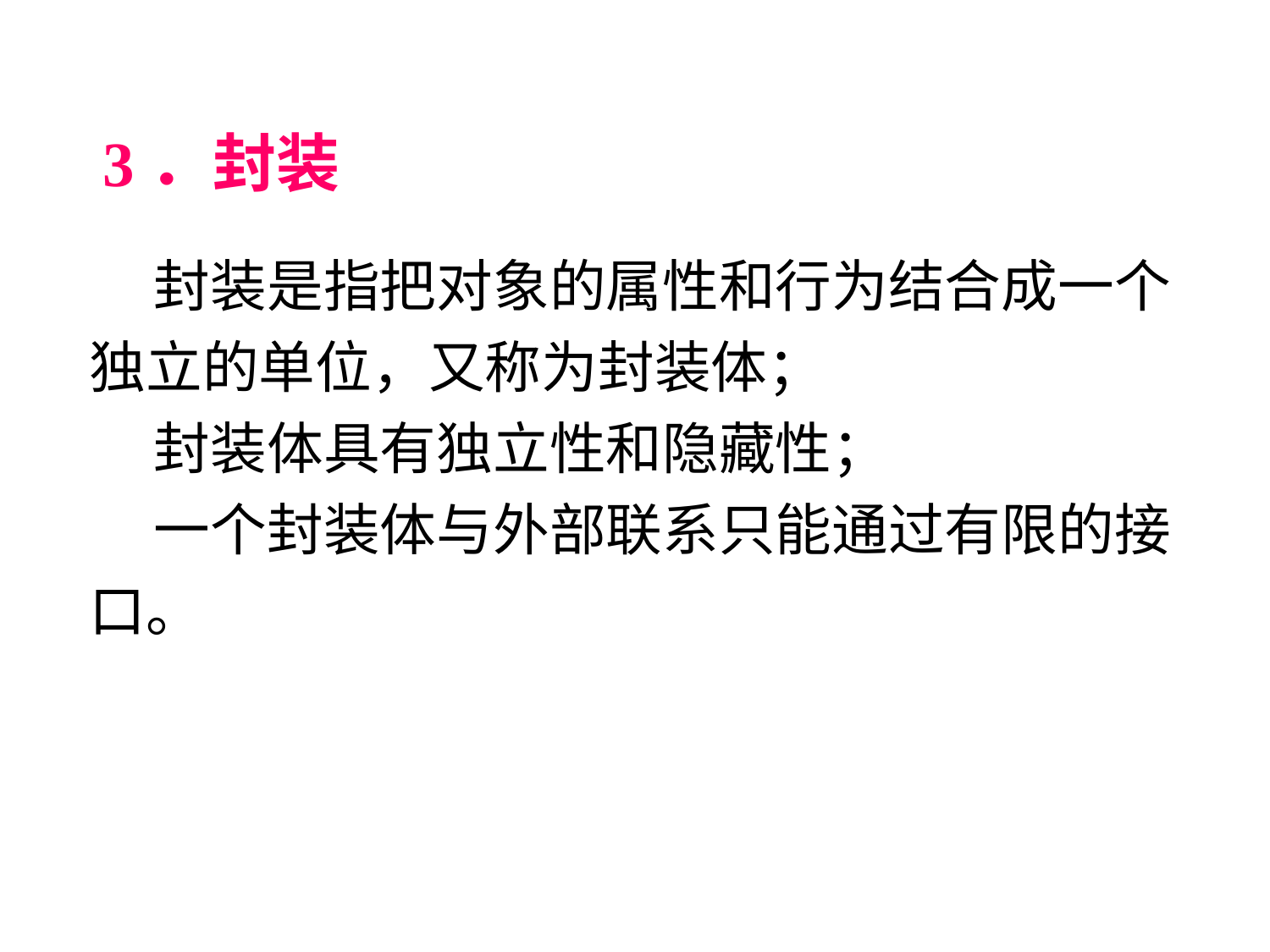

3．封装
    封装是指把对象的属性和行为结合成一个独立的单位，又称为封装体；
    封装体具有独立性和隐藏性；
    一个封装体与外部联系只能通过有限的接口。